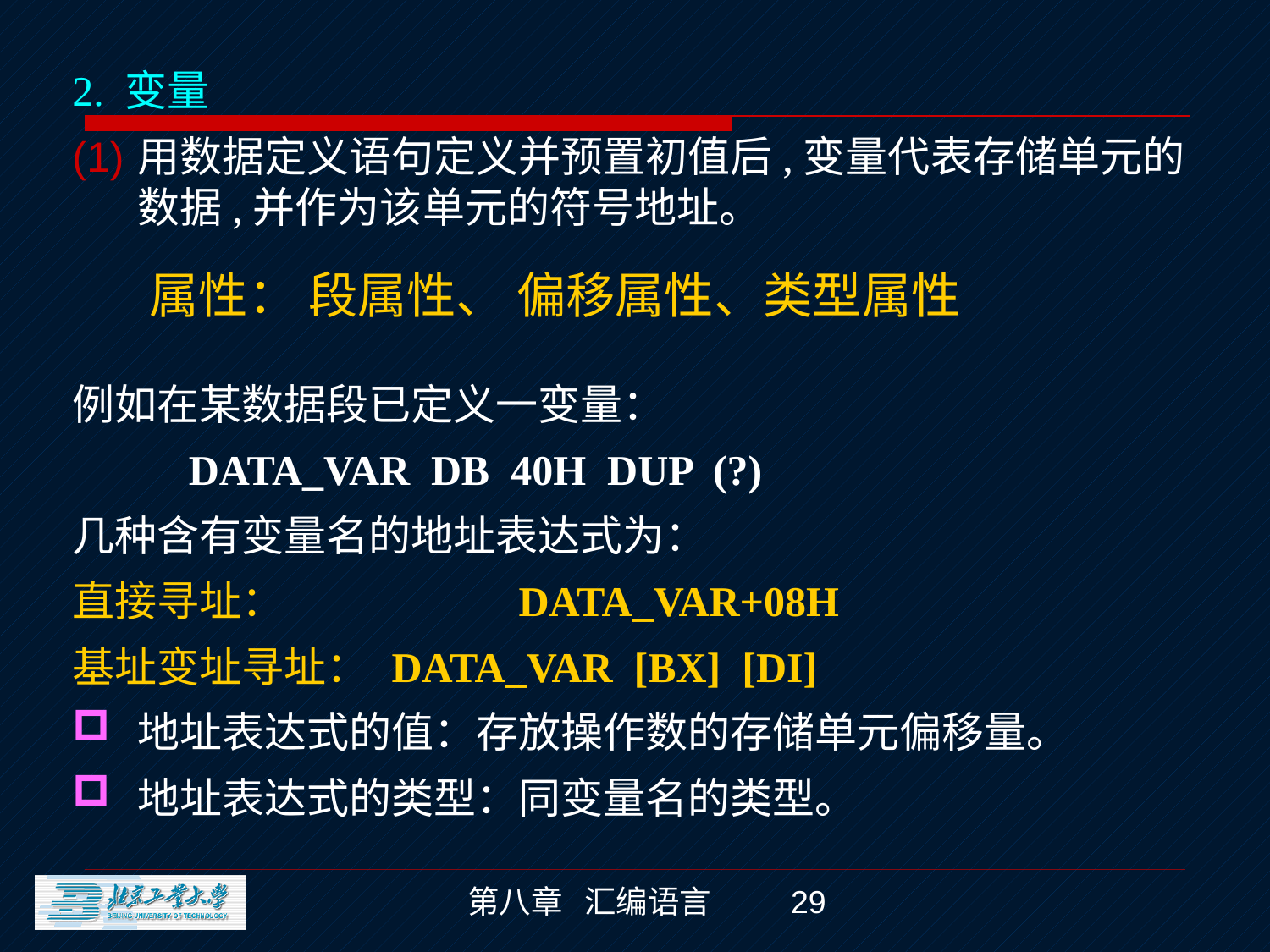

2. 变量
用数据定义语句定义并预置初值后,变量代表存储单元的数据,并作为该单元的符号地址。

例如在某数据段已定义一变量：
           DATA_VAR  DB  40H  DUP  (?)
几种含有变量名的地址表达式为：
直接寻址：		DATA_VAR+08H
基址变址寻址： 	DATA_VAR  [BX]  [DI]
地址表达式的值：存放操作数的存储单元偏移量。
地址表达式的类型：同变量名的类型。
属性： 段属性、 偏移属性、类型属性